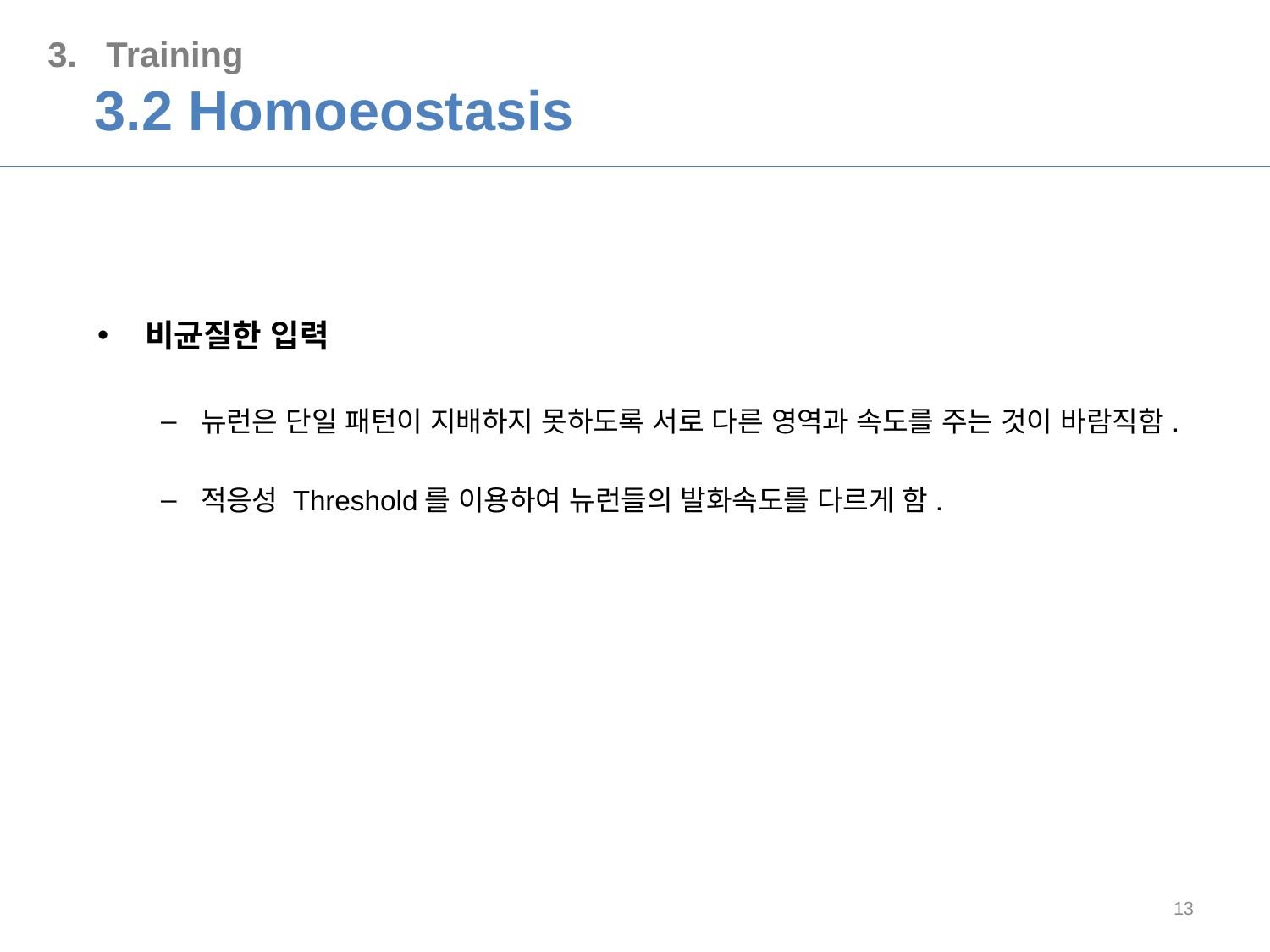

3.   Training
   3.2 Homoeostasis
비균질한 입력

뉴런은 단일 패턴이 지배하지 못하도록 서로 다른 영역과 속도를 주는 것이 바람직함.

적응성 Threshold를 이용하여 뉴런들의 발화속도를 다르게 함.

13